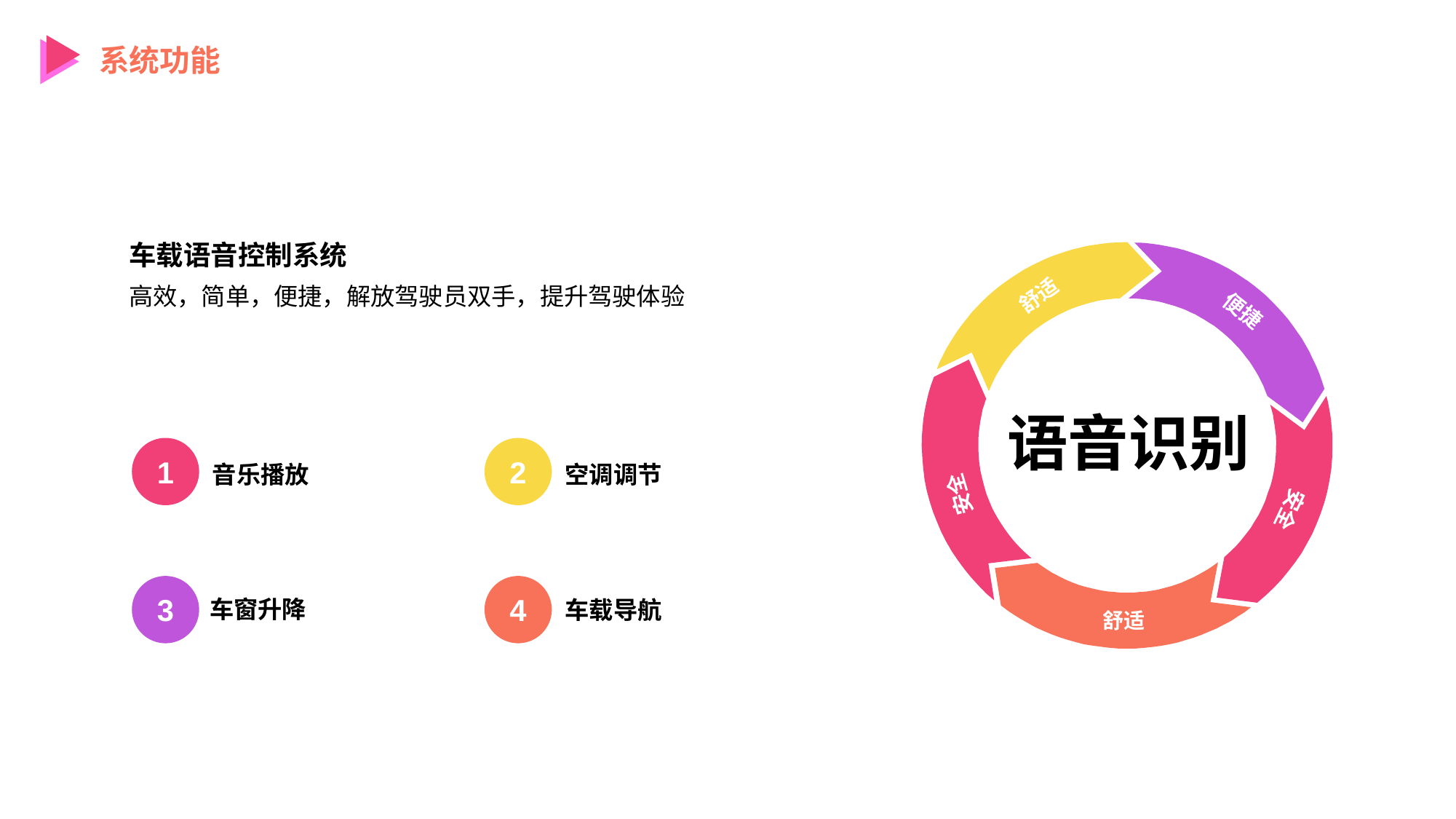

系统功能
车载语音控制系统

高效，简单，便捷，解放驾驶员双手，提升驾驶体验
舒适
便捷

语音识别
1
2
音乐播放
空调调节
安全
安全

3
4
车窗升降
车载导航
舒适